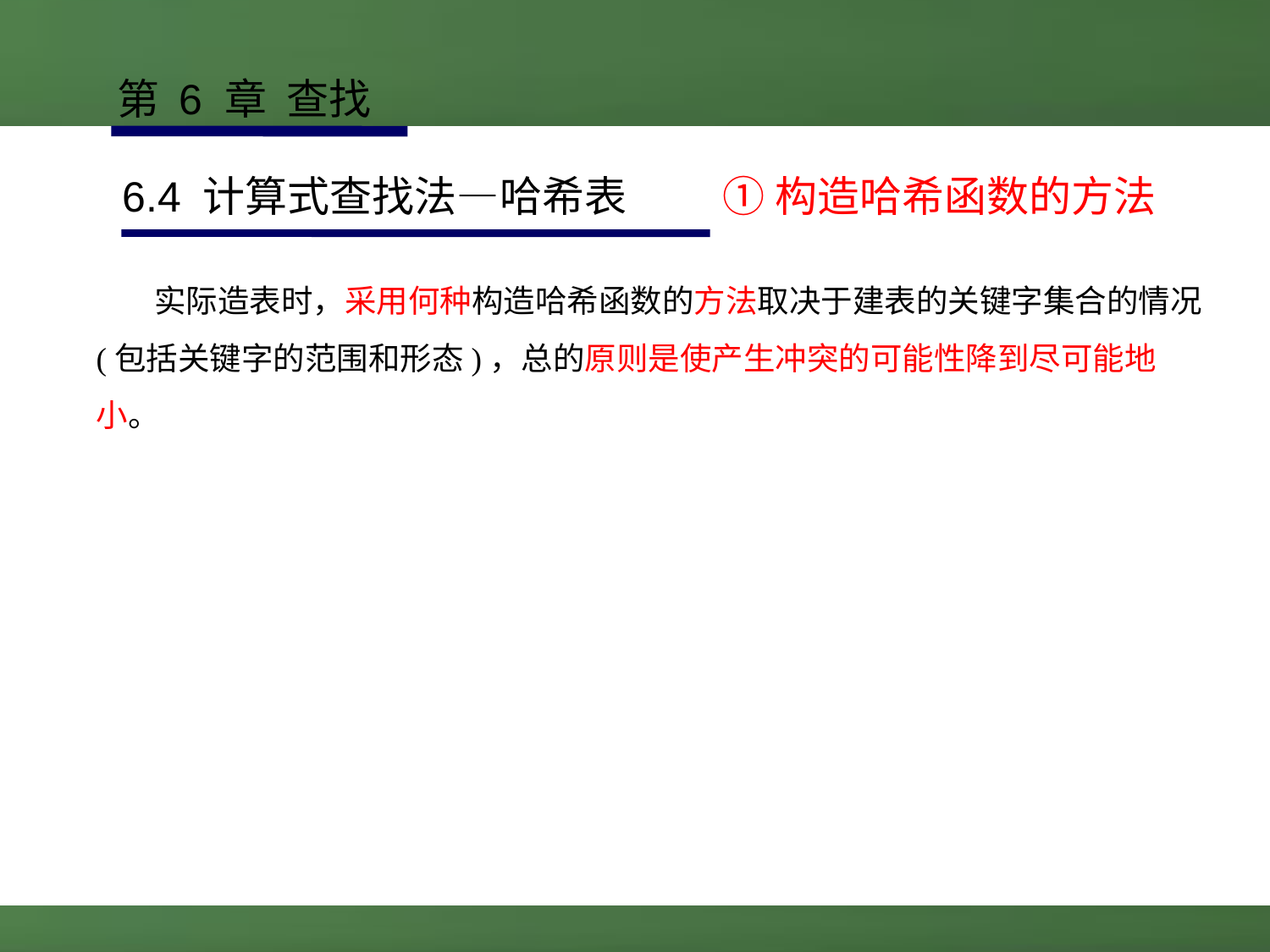

第 6 章  查找

6.4 计算式查找法—哈希表
①构造哈希函数的方法

       实际造表时，采用何种构造哈希函数的方法取决于建表的关键字集合的情况(包括关键字的范围和形态)，总的原则是使产生冲突的可能性降到尽可能地小。